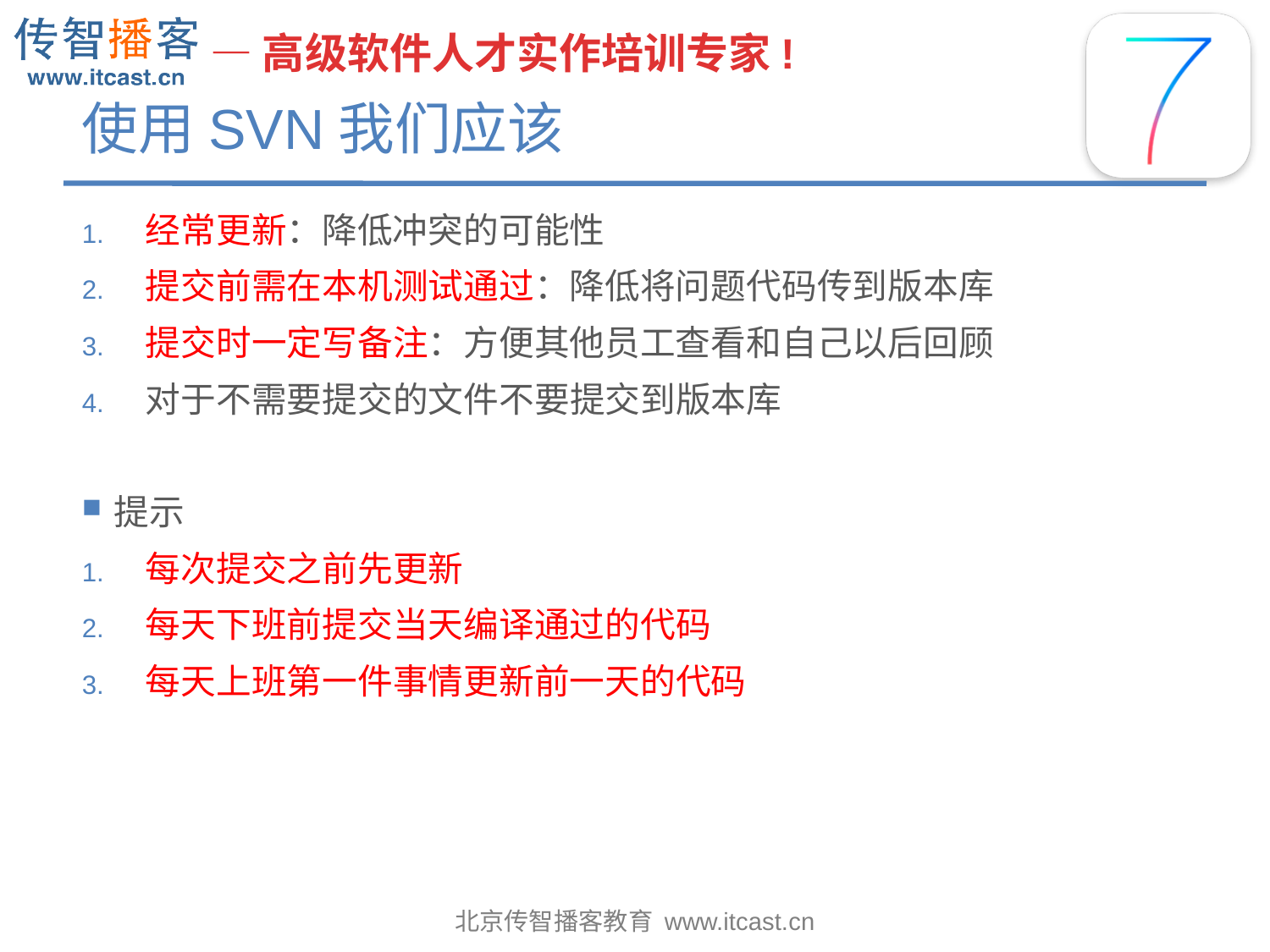

# 使用SVN我们应该
经常更新：降低冲突的可能性
提交前需在本机测试通过：降低将问题代码传到版本库
提交时一定写备注：方便其他员工查看和自己以后回顾
对于不需要提交的文件不要提交到版本库

提示
每次提交之前先更新
每天下班前提交当天编译通过的代码
每天上班第一件事情更新前一天的代码